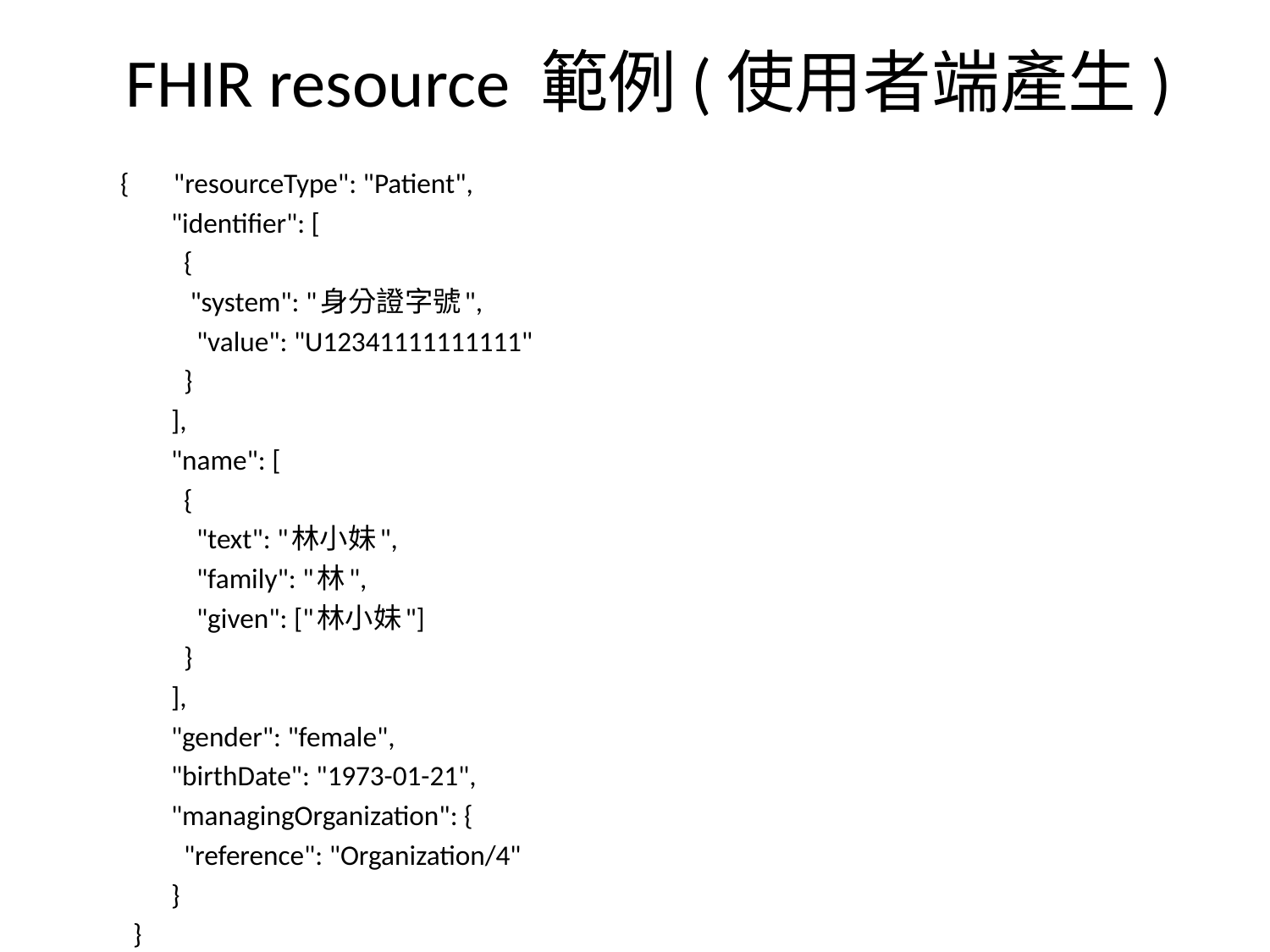

# FHIR resource 範例(使用者端產生)
{       "resourceType": "Patient",
        "identifier": [
          {
           "system": "身分證字號",
            "value": "U12341111111111"
          }
        ],
        "name": [
          {
            "text": "林小妹",
            "family": "林",
            "given": ["林小妹"]
          }
        ],
        "gender": "female",
        "birthDate": "1973-01-21",
        "managingOrganization": {
          "reference": "Organization/4"
        }
  }